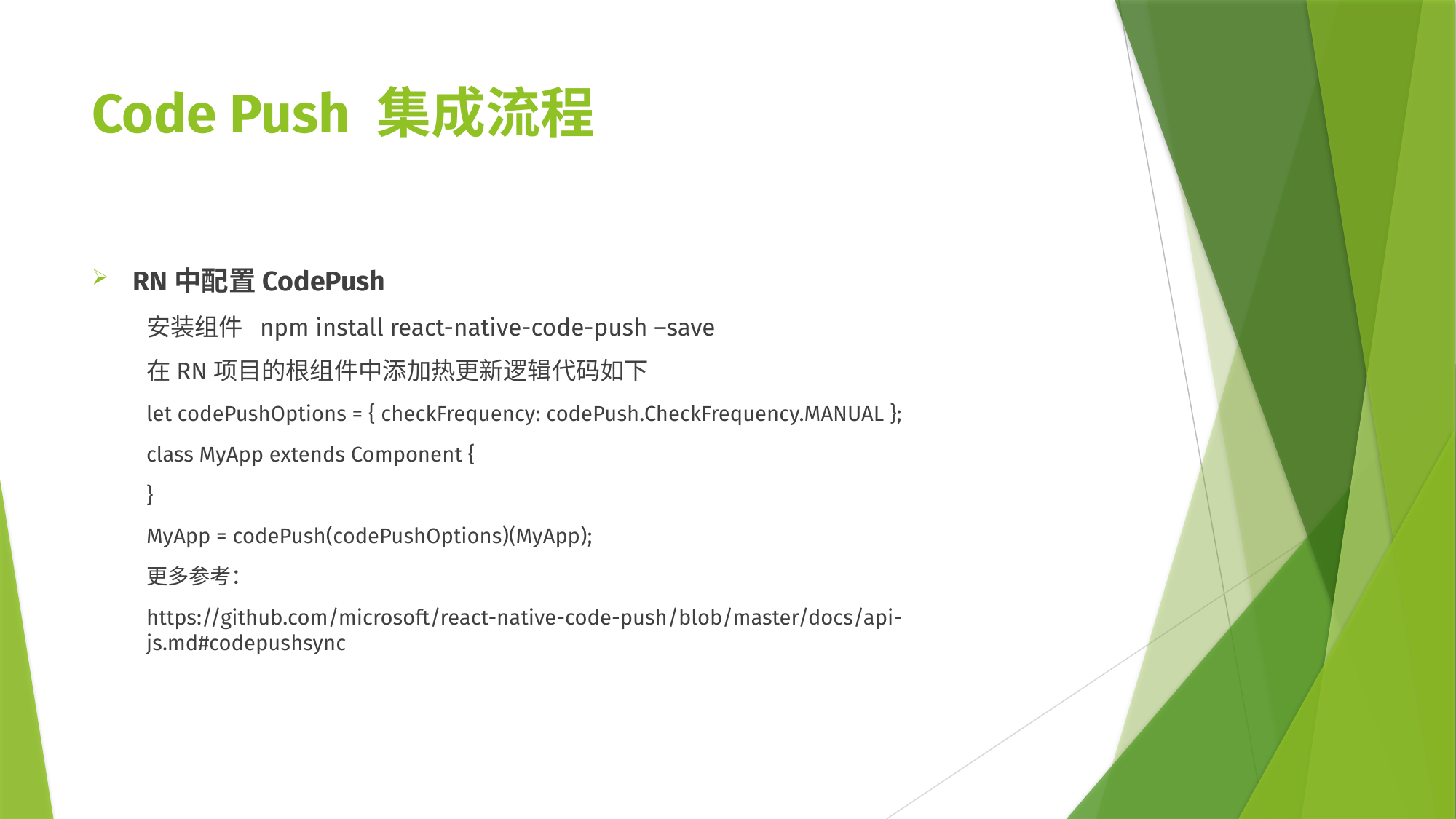

# Code Push 集成流程
RN中配置CodePush
安装组件  npm install react-native-code-push –save
在RN项目的根组件中添加热更新逻辑代码如下
let codePushOptions = { checkFrequency: codePush.CheckFrequency.MANUAL };
class MyApp extends Component {
}
MyApp = codePush(codePushOptions)(MyApp);
更多参考：
https://github.com/microsoft/react-native-code-push/blob/master/docs/api-js.md#codepushsync